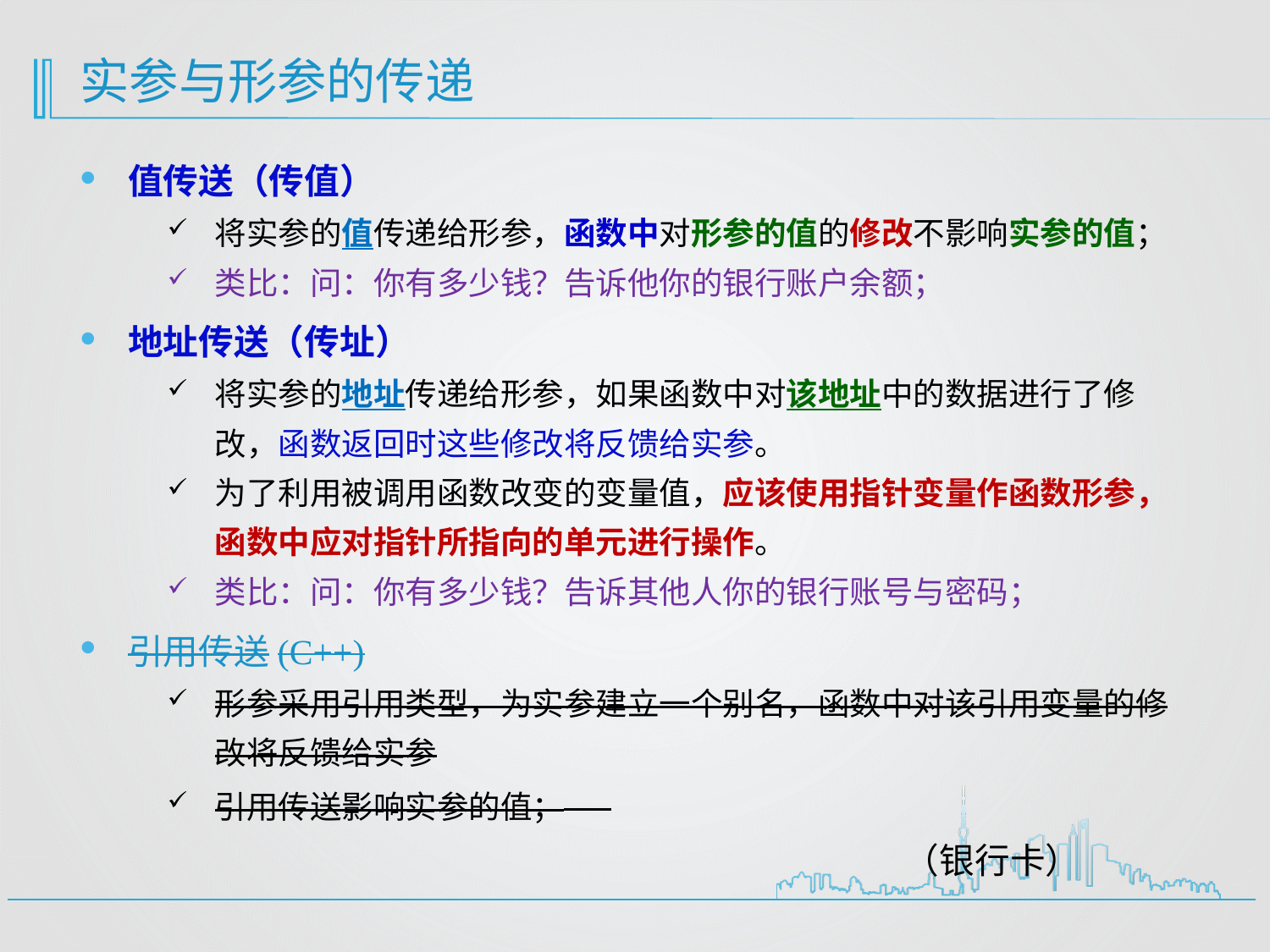

# 实参与形参的传递
值传送（传值）
将实参的值传递给形参，函数中对形参的值的修改不影响实参的值；
类比：问：你有多少钱？告诉他你的银行账户余额；
地址传送（传址）
将实参的地址传递给形参，如果函数中对该地址中的数据进行了修改，函数返回时这些修改将反馈给实参。
为了利用被调用函数改变的变量值，应该使用指针变量作函数形参，函数中应对指针所指向的单元进行操作。
类比：问：你有多少钱？告诉其他人你的银行账号与密码；
引用传送(C++)
形参采用引用类型，为实参建立一个别名，函数中对该引用变量的修改将反馈给实参
引用传送影响实参的值；
                                                                                             （银行卡）